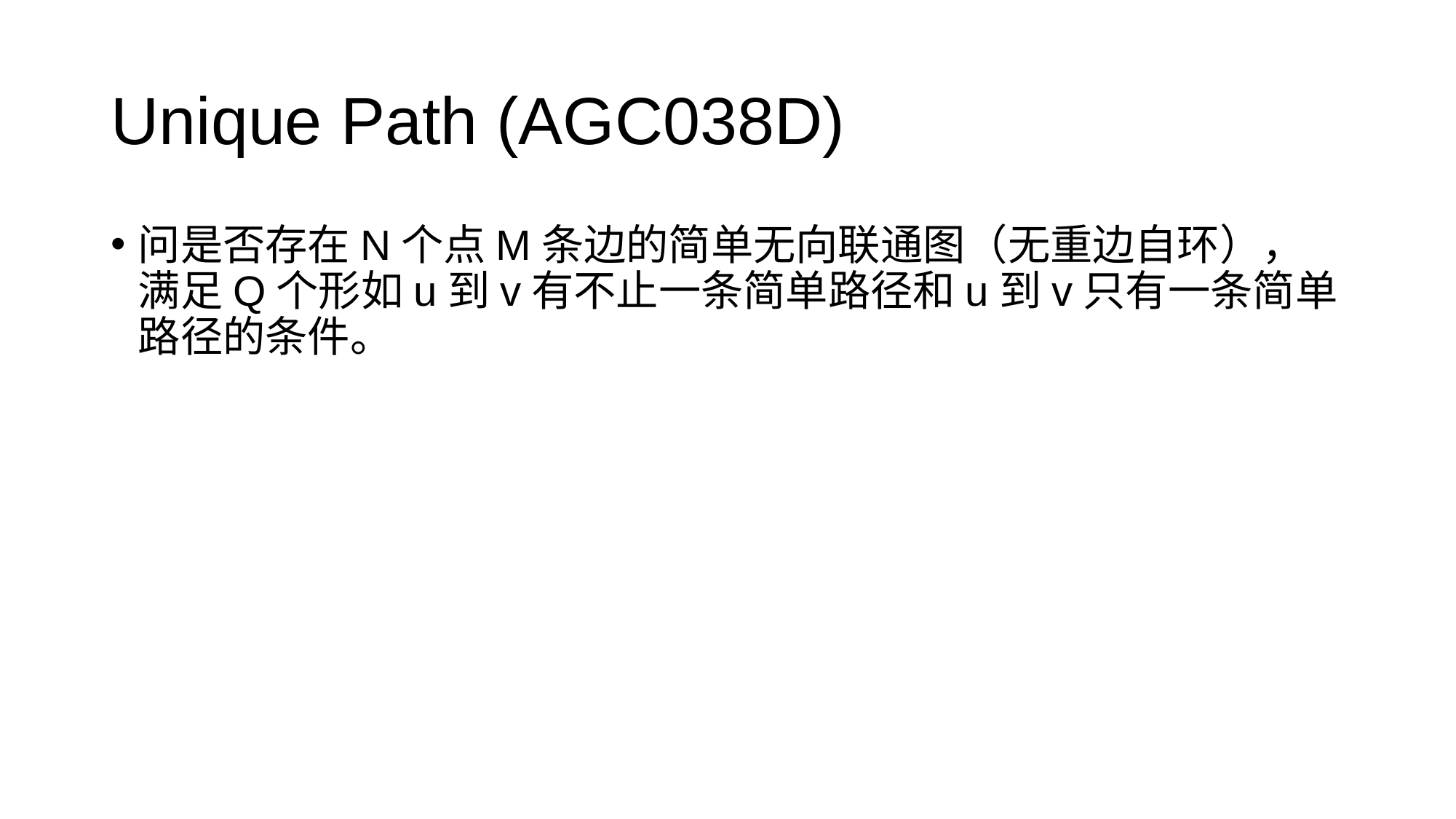

# Unique Path (AGC038D)
问是否存在N个点M条边的简单无向联通图（无重边自环），满足Q个形如u到v有不止一条简单路径和u到v只有一条简单路径的条件。